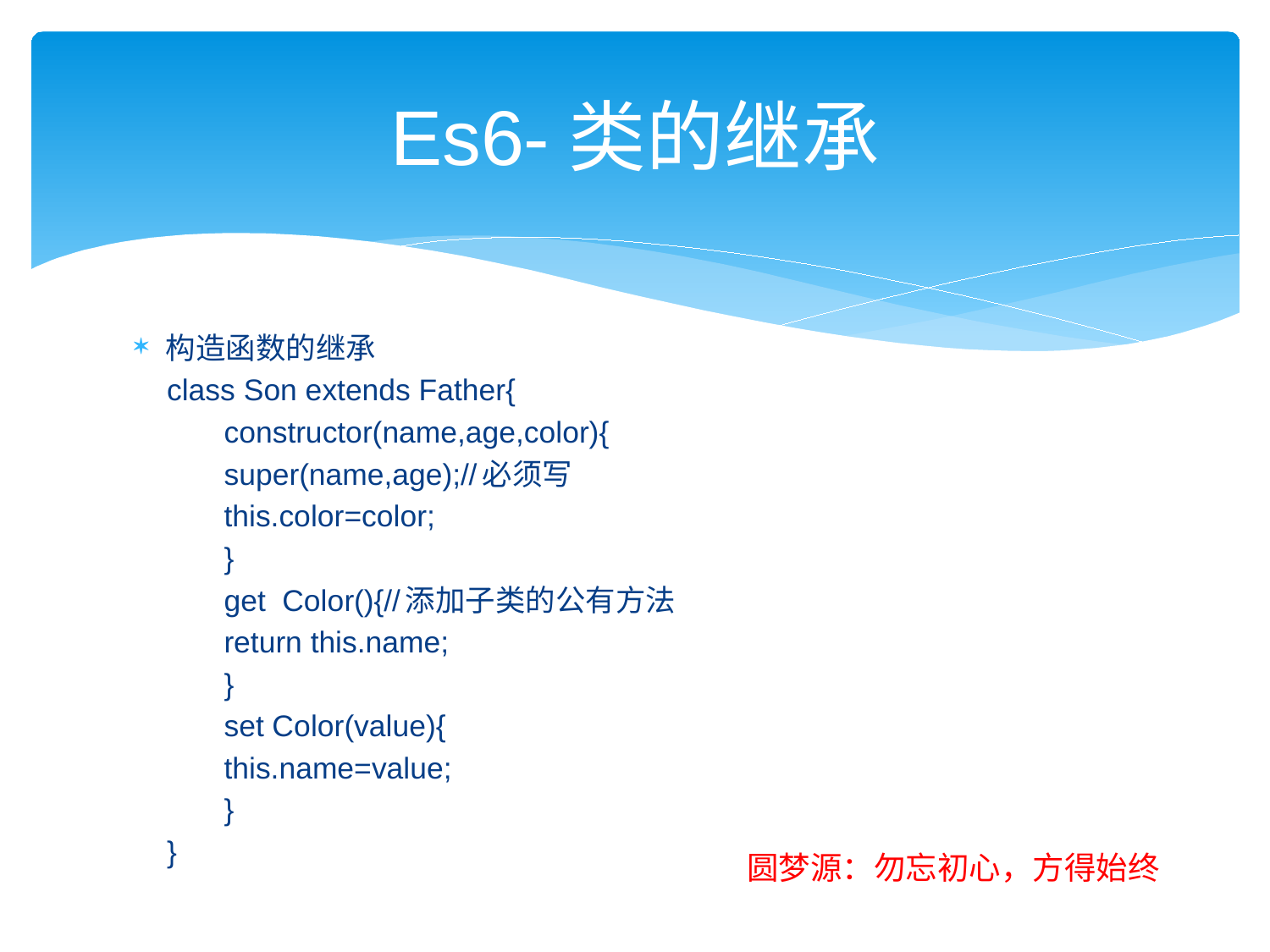

# Es6-类的继承
构造函数的继承
    class Son extends Father{
	constructor(name,age,color){
		super(name,age);//必须写
		this.color=color;
	}
	get  Color(){//添加子类的公有方法
		return this.name;
	}
	set Color(value){
		this.name=value;
	}
    }